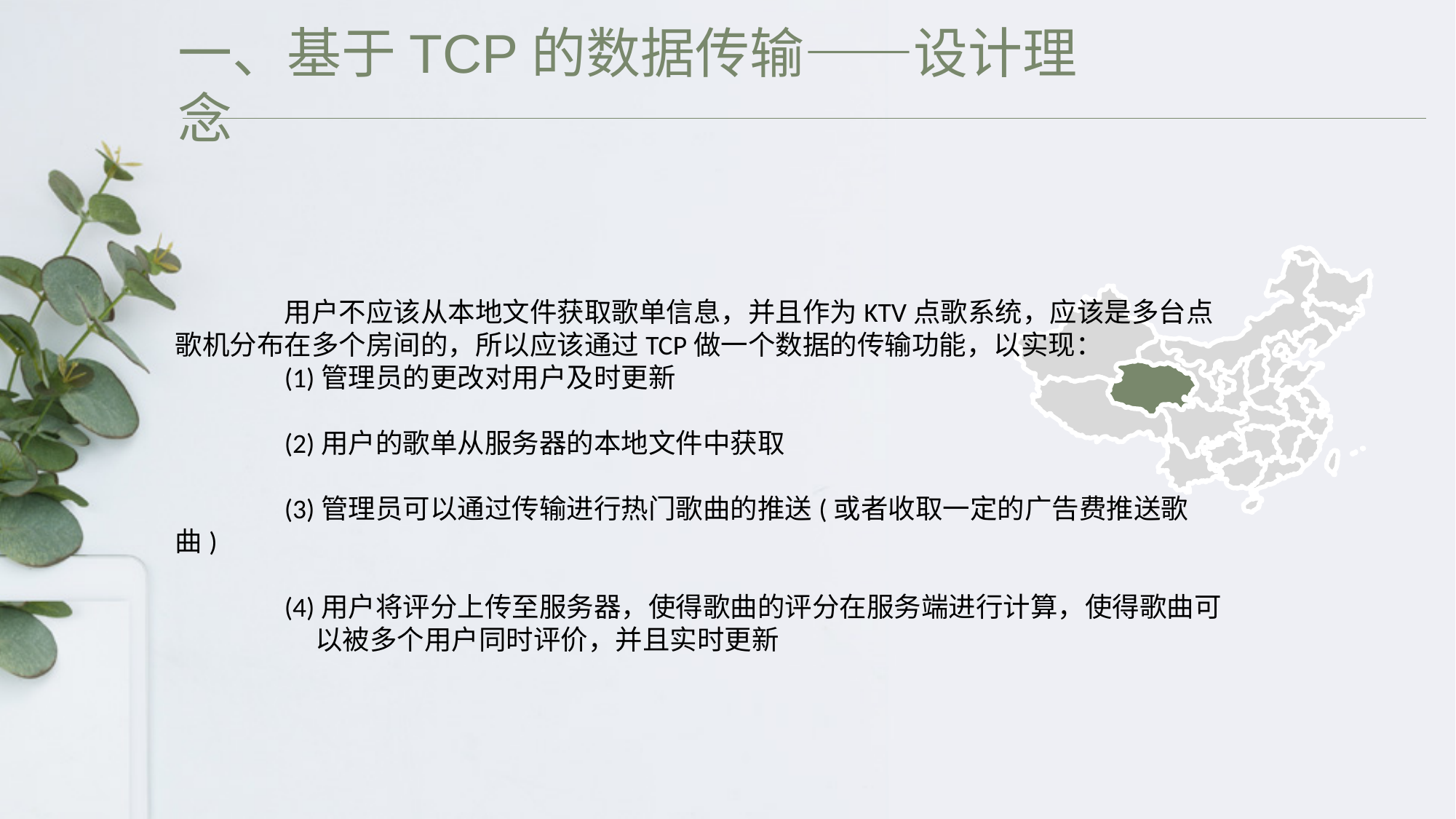

一、基于TCP的数据传输——设计理念

	用户不应该从本地文件获取歌单信息，并且作为KTV点歌系统，应该是多台点歌机分布在多个房间的，所以应该通过TCP做一个数据的传输功能，以实现：
	(1)管理员的更改对用户及时更新

	(2)用户的歌单从服务器的本地文件中获取

	(3)管理员可以通过传输进行热门歌曲的推送(或者收取一定的广告费推送歌曲)

	(4)用户将评分上传至服务器，使得歌曲的评分在服务端进行计算，使得歌曲可	     以被多个用户同时评价，并且实时更新